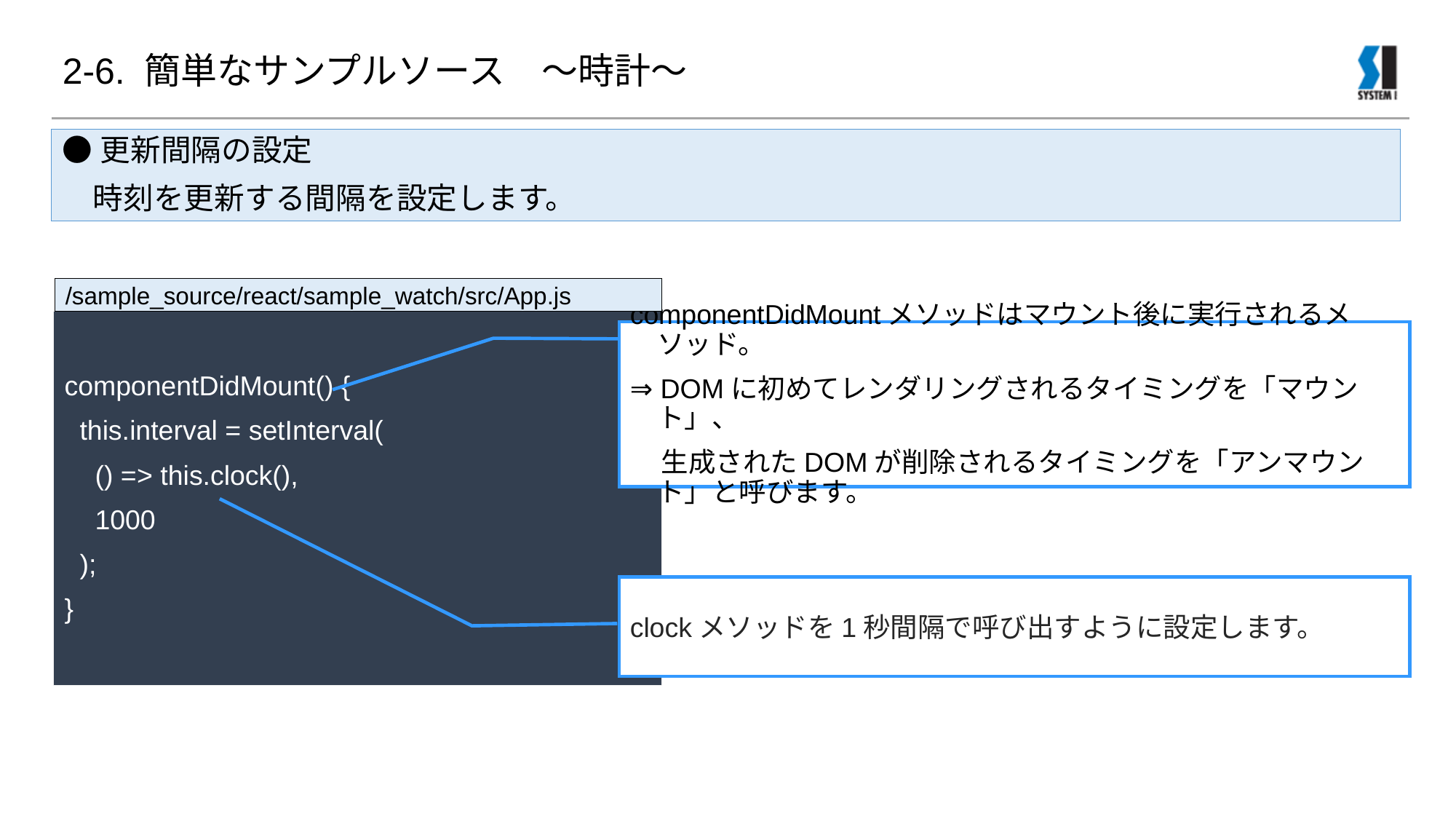

# 2-6. 簡単なサンプルソース　～時計～
●更新間隔の設定
　時刻を更新する間隔を設定します。
/sample_source/react/sample_watch/src/App.js
componentDidMount() {
  this.interval = setInterval(
    () => this.clock(),
    1000
  );
}
componentDidMountメソッドはマウント後に実行されるメソッド。
⇒ DOMに初めてレンダリングされるタイミングを「マウント」、
    生成されたDOMが削除されるタイミングを「アンマウント」と呼びます。
clockメソッドを1秒間隔で呼び出すように設定します。